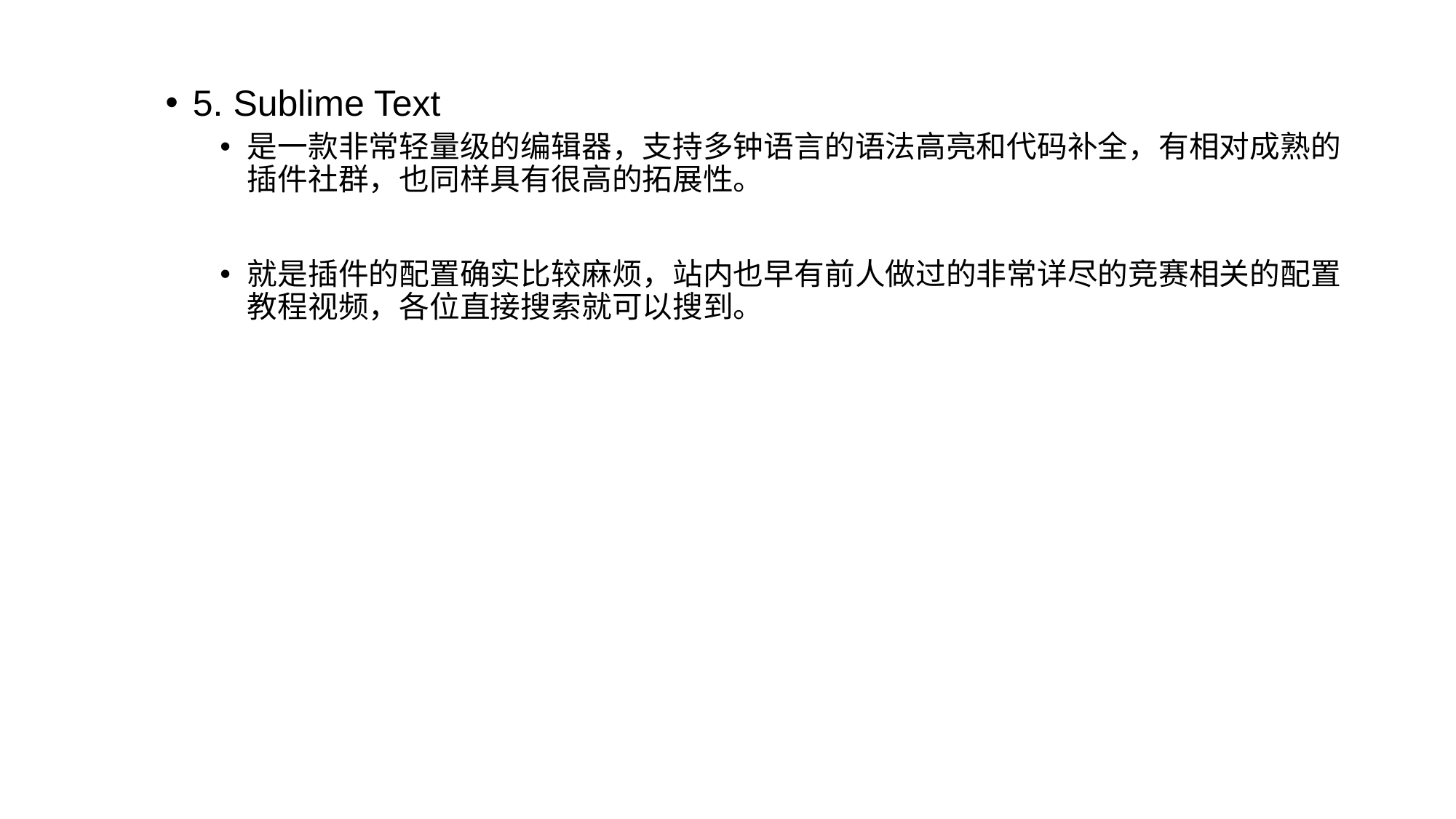

5. Sublime Text
是一款非常轻量级的编辑器，支持多钟语言的语法高亮和代码补全，有相对成熟的插件社群，也同样具有很高的拓展性。

就是插件的配置确实比较麻烦，站内也早有前人做过的非常详尽的竞赛相关的配置教程视频，各位直接搜索就可以搜到。